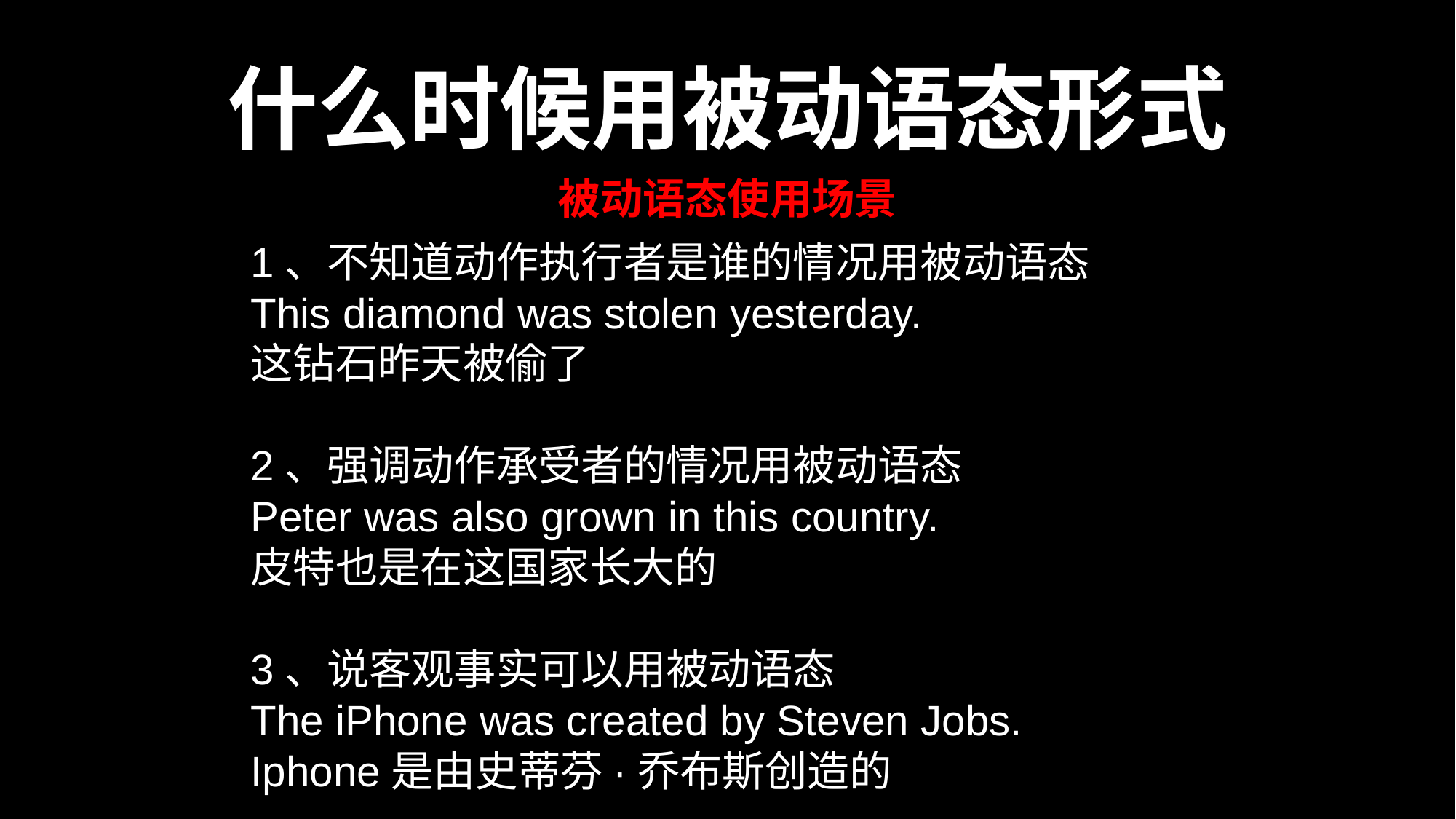

什么时候用被动语态形式
被动语态使用场景
1、不知道动作执行者是谁的情况用被动语态
This diamond was stolen yesterday.
这钻石昨天被偷了

2、强调动作承受者的情况用被动语态
Peter was also grown in this country.
皮特也是在这国家长大的

3、说客观事实可以用被动语态
The iPhone was created by Steven Jobs.
Iphone是由史蒂芬·乔布斯创造的